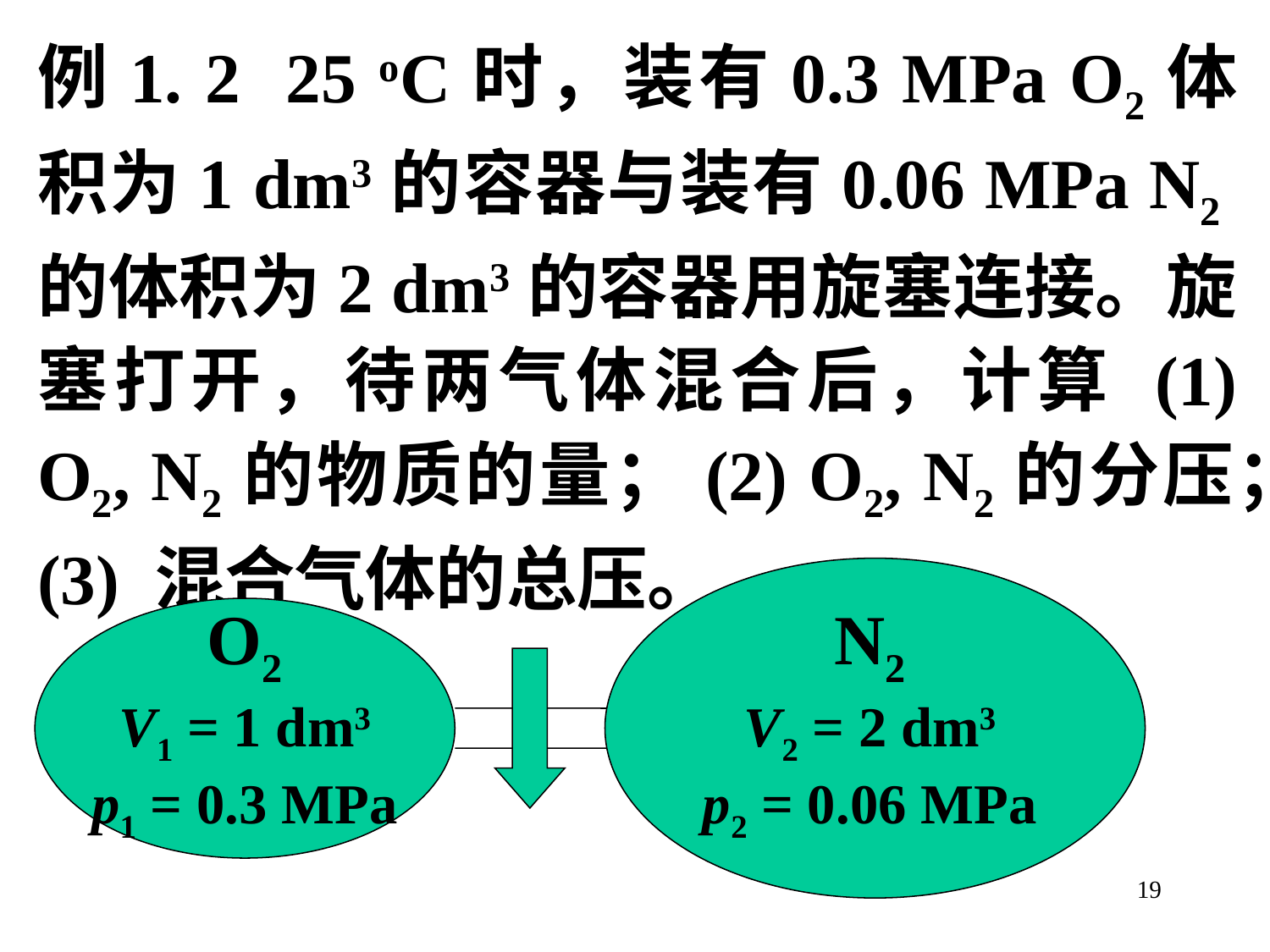

例1. 2  25 oC时，装有0.3 MPa O2体积为1 dm3的容器与装有0.06 MPa N2的体积为2 dm3的容器用旋塞连接。旋塞打开，待两气体混合后，计算 (1) O2, N2的物质的量；(2) O2, N2的分压；(3) 混合气体的总压。

O2
V1 = 1 dm3
p1 = 0.3 MPa
N2
V2 = 2 dm3
p2 = 0.06 MPa

19